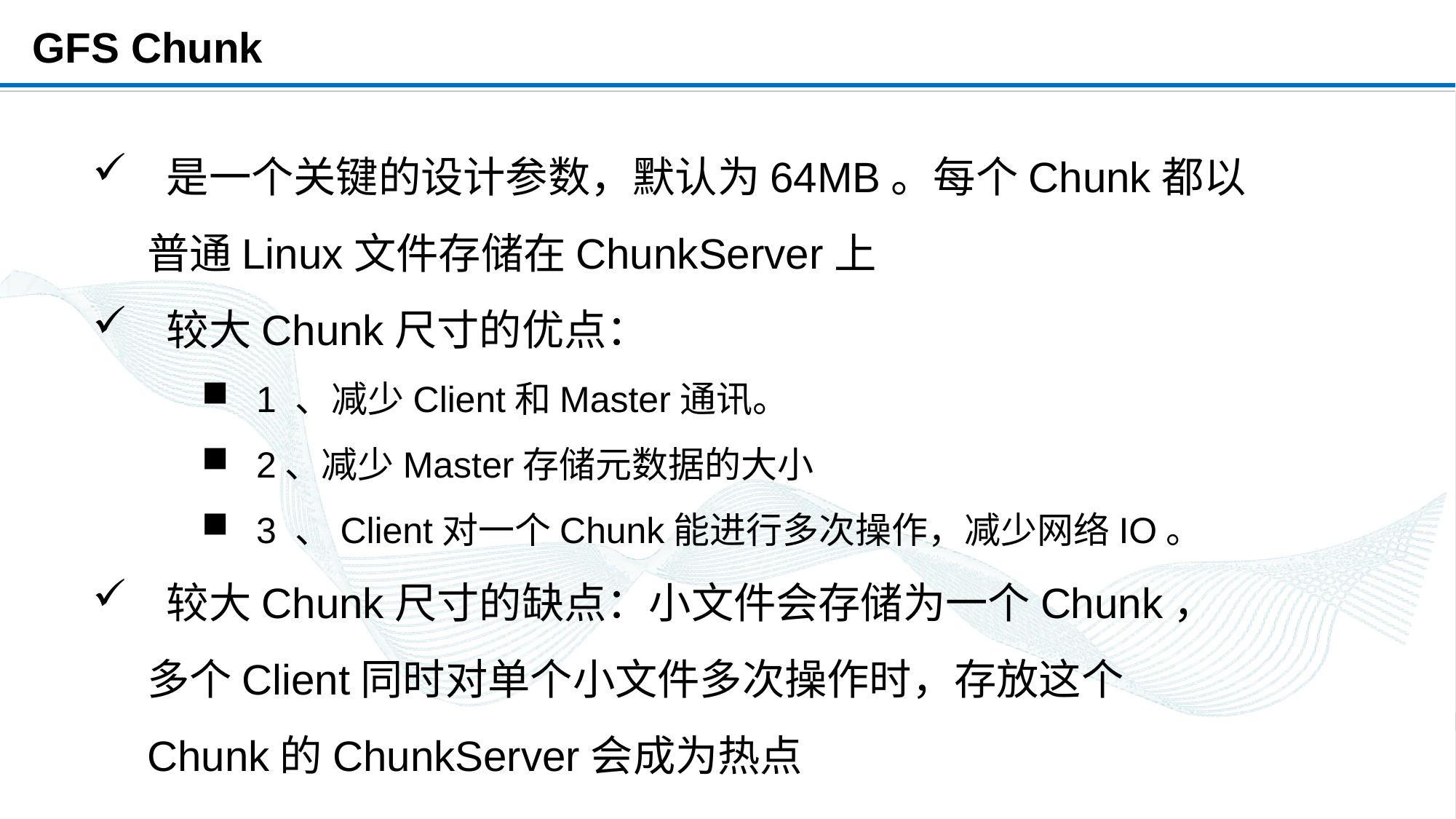

# GFS Chunk
 是一个关键的设计参数，默认为64MB。每个Chunk都以普通Linux文件存储在ChunkServer上
 较大Chunk尺寸的优点：
1 、减少Client和Master通讯。
2、减少Master存储元数据的大小
3 、Client对一个Chunk能进行多次操作，减少网络IO。
 较大Chunk尺寸的缺点：小文件会存储为一个Chunk，多个Client同时对单个小文件多次操作时，存放这个Chunk的ChunkServer会成为热点